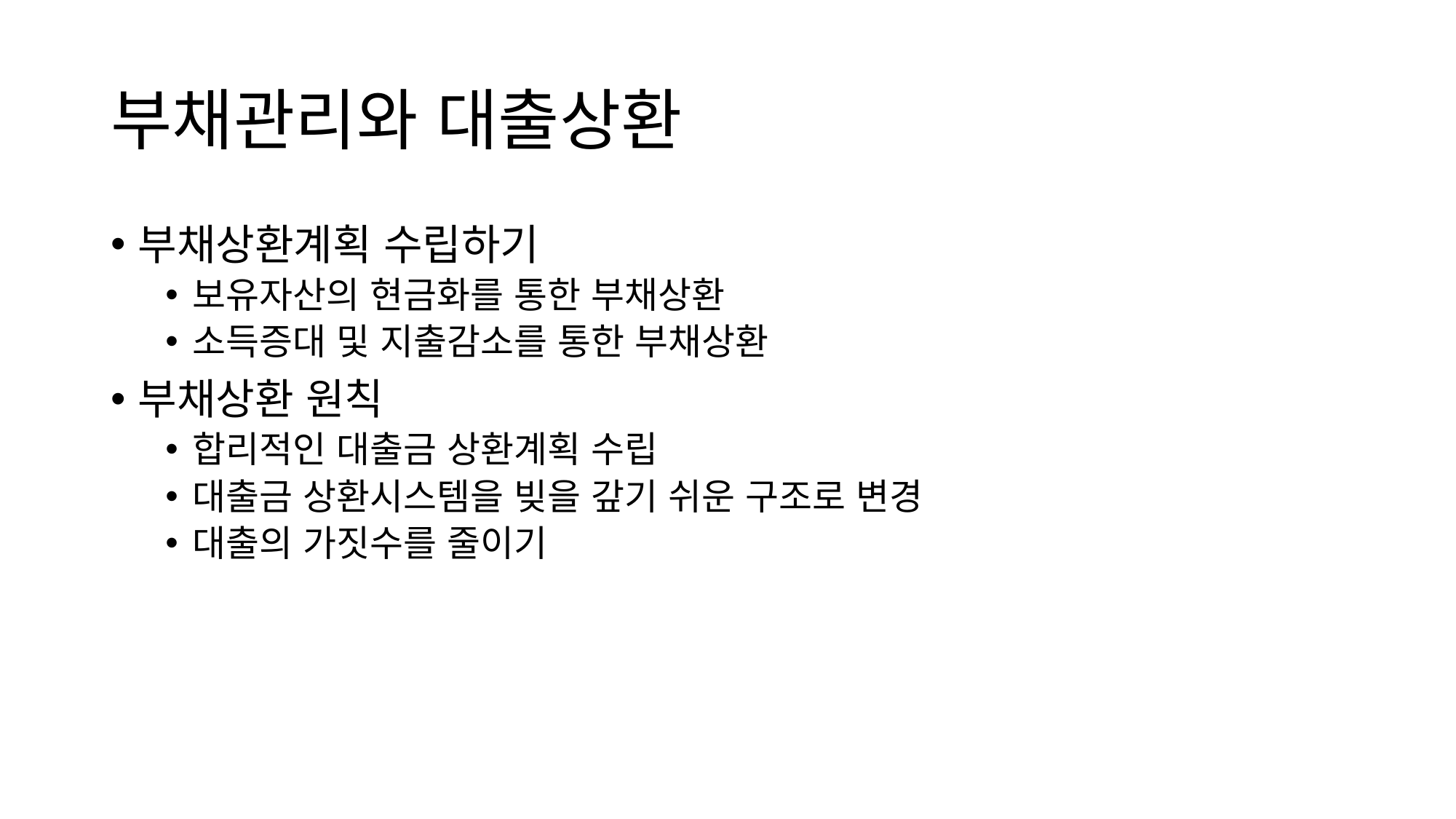

# 부채관리와 대출상환
부채상환계획 수립하기
보유자산의 현금화를 통한 부채상환
소득증대 및 지출감소를 통한 부채상환
부채상환 원칙
합리적인 대출금 상환계획 수립
대출금 상환시스템을 빚을 갚기 쉬운 구조로 변경
대출의 가짓수를 줄이기